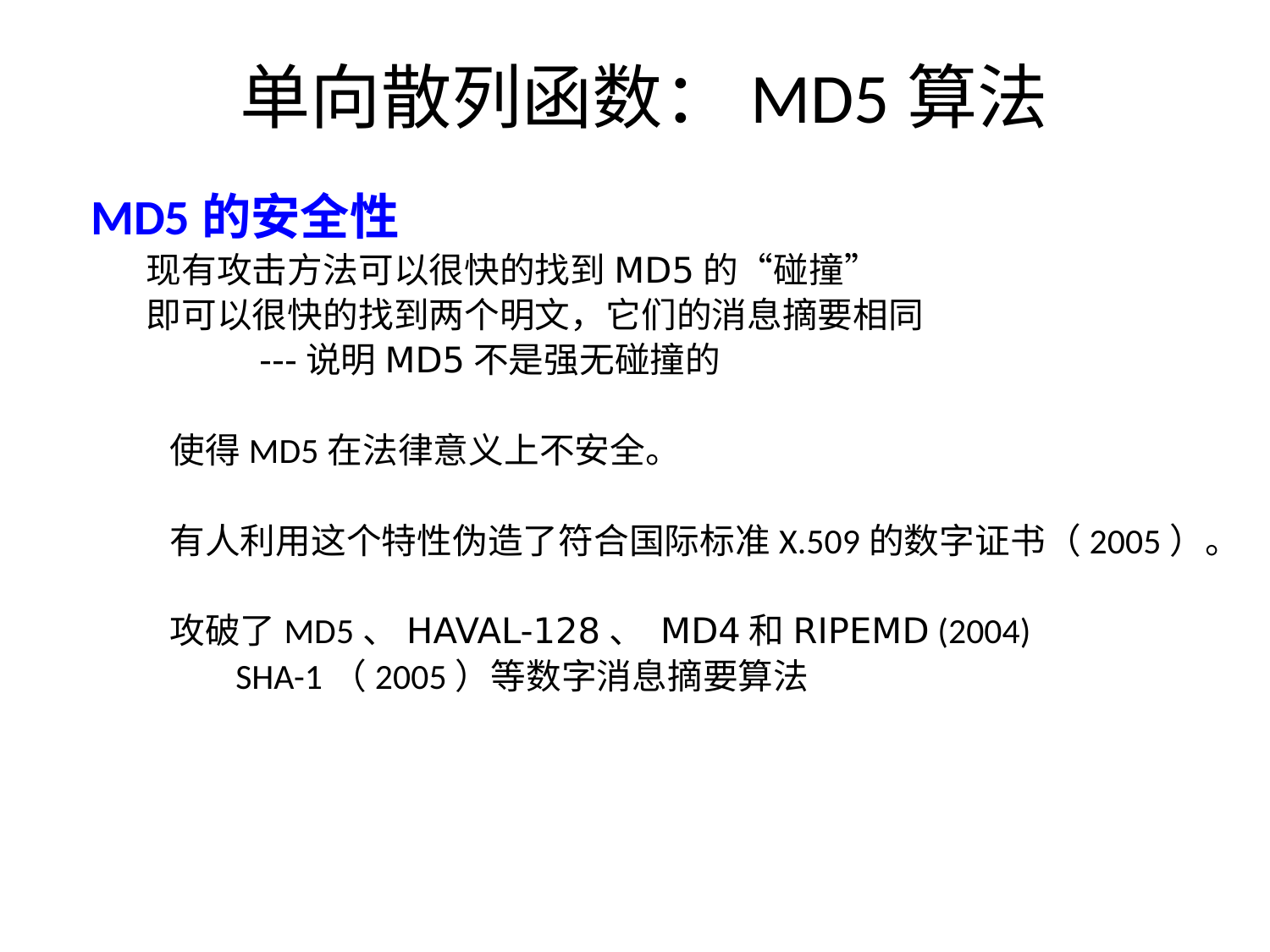

# 单向散列函数：MD5算法
MD5的安全性
      现有攻击方法可以很快的找到MD5的“碰撞”
      即可以很快的找到两个明文，它们的消息摘要相同
               ---说明MD5不是强无碰撞的

         使得MD5在法律意义上不安全。

         有人利用这个特性伪造了符合国际标准X.509的数字证书（2005）。

         攻破了MD5、HAVAL-128、 MD4和RIPEMD (2004)
                  SHA-1（2005）等数字消息摘要算法